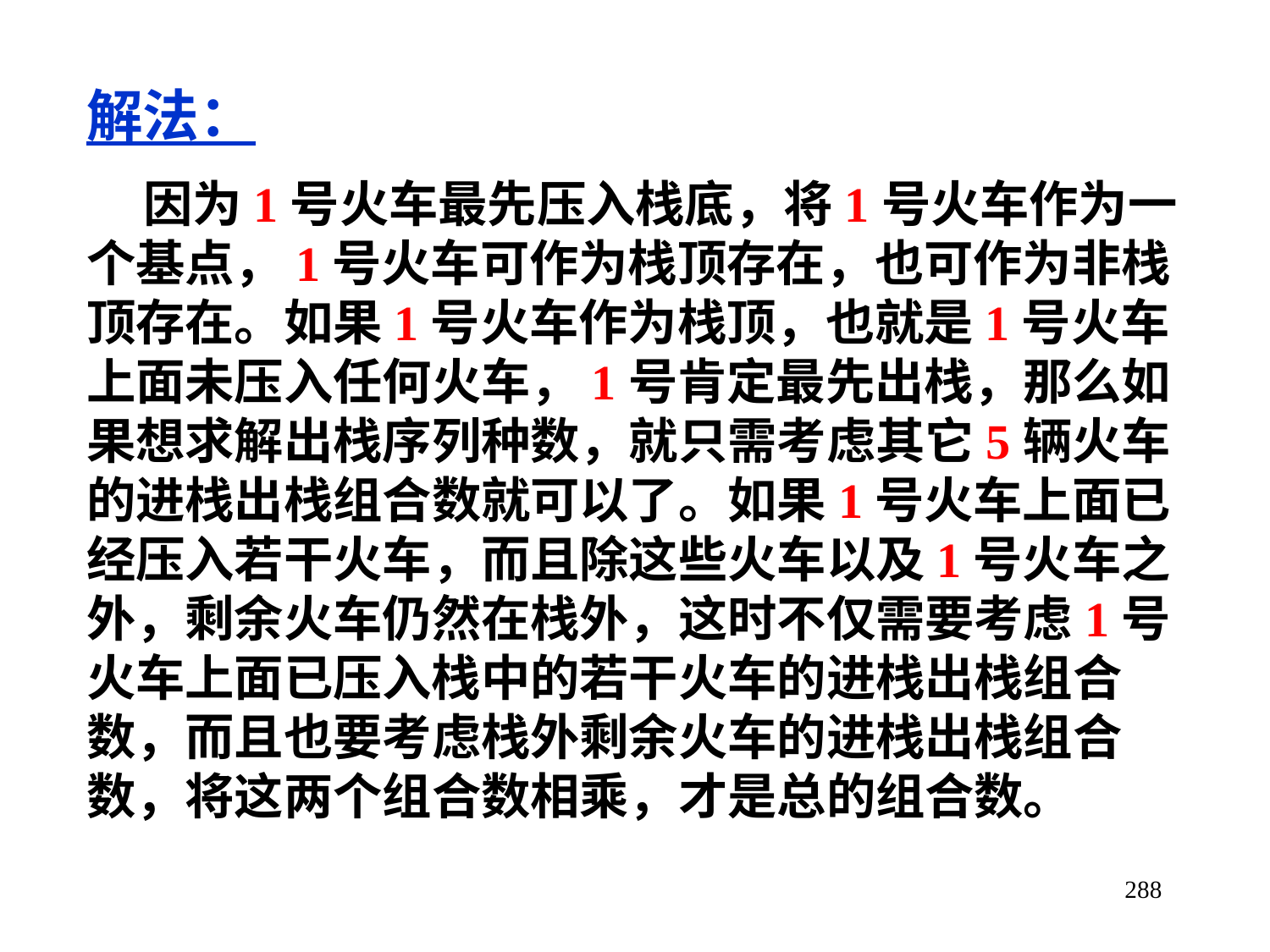

解法：
    因为1号火车最先压入栈底，将1号火车作为一个基点，1号火车可作为栈顶存在，也可作为非栈顶存在。如果1号火车作为栈顶，也就是1号火车上面未压入任何火车，1号肯定最先出栈，那么如果想求解出栈序列种数，就只需考虑其它5辆火车的进栈出栈组合数就可以了。如果1号火车上面已经压入若干火车，而且除这些火车以及1号火车之外，剩余火车仍然在栈外，这时不仅需要考虑1号火车上面已压入栈中的若干火车的进栈出栈组合数，而且也要考虑栈外剩余火车的进栈出栈组合数，将这两个组合数相乘，才是总的组合数。
288